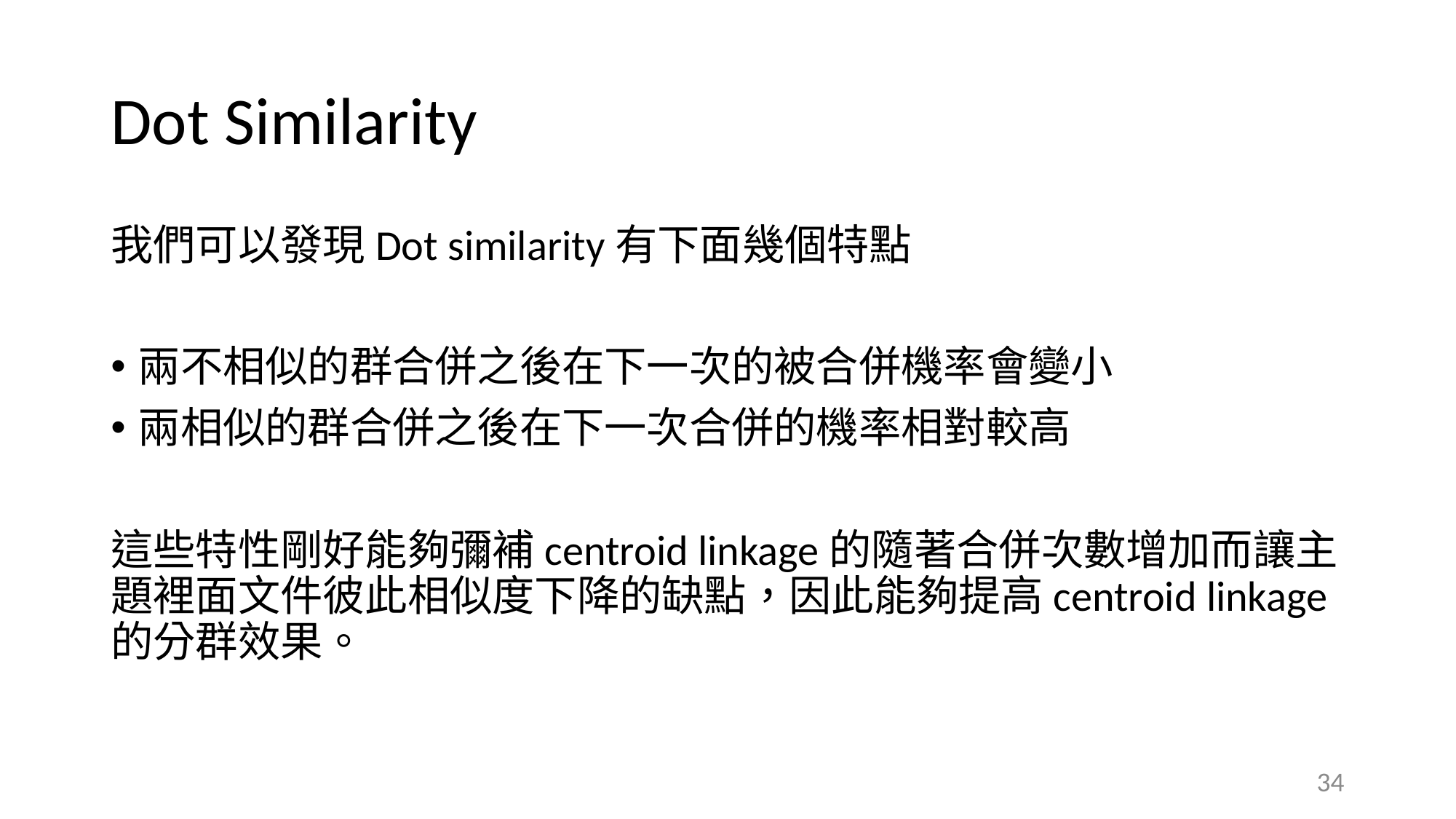

# Dot Similarity
我們可以發現Dot similarity有下面幾個特點

兩不相似的群合併之後在下一次的被合併機率會變小
兩相似的群合併之後在下一次合併的機率相對較高

這些特性剛好能夠彌補centroid linkage的隨著合併次數增加而讓主題裡面文件彼此相似度下降的缺點，因此能夠提高centroid linkage的分群效果。
34